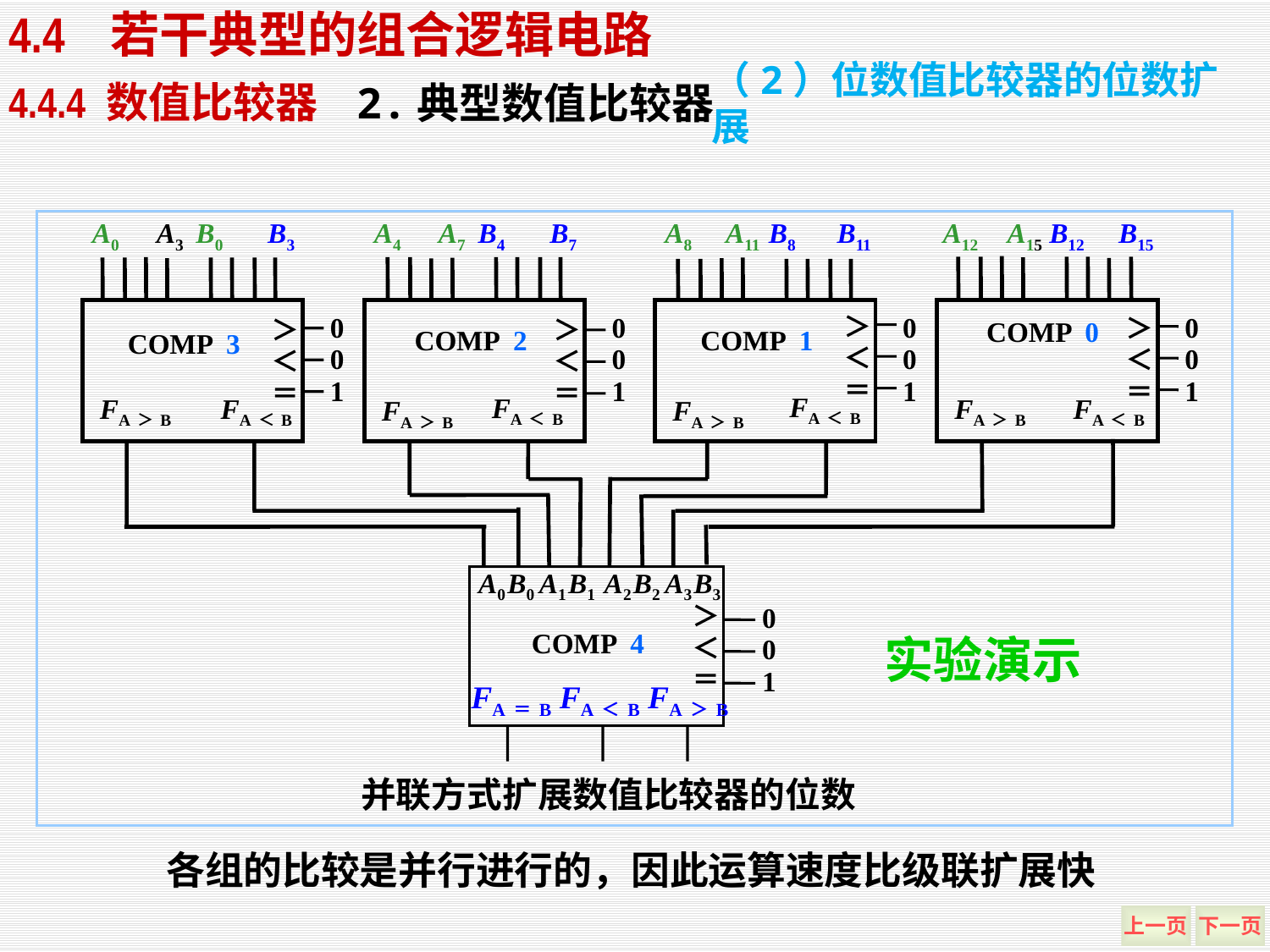

4.4   若干典型的组合逻辑电路
（2）位数值比较器的位数扩展
2.典型数值比较器
4.4.4 数值比较器

A0
A3
B0
B3
A4
A7
B4
B7
A8
A11
B8
B11
A12
A15
B12
B15

COMP  0
＞
0
0
0
0
0
0
0
0
1
1
1
1
＞
＞
＞
COMP  2
COMP  1
COMP  3

＜
＜
＜
＜
＝
＝
＝
＝
FA＜B
FA＜B
FA＞B
FA＜B
FA＞B
FA＜B
FA＞B
FA＞B

B0
B1
B2
B3
A0
A1
A2
A3
＞
0
COMP  4

实验演示
＜
0

＝
1
FA＝B FA＜B FA＞B

并联方式扩展数值比较器的位数
各组的比较是并行进行的，因此运算速度比级联扩展快